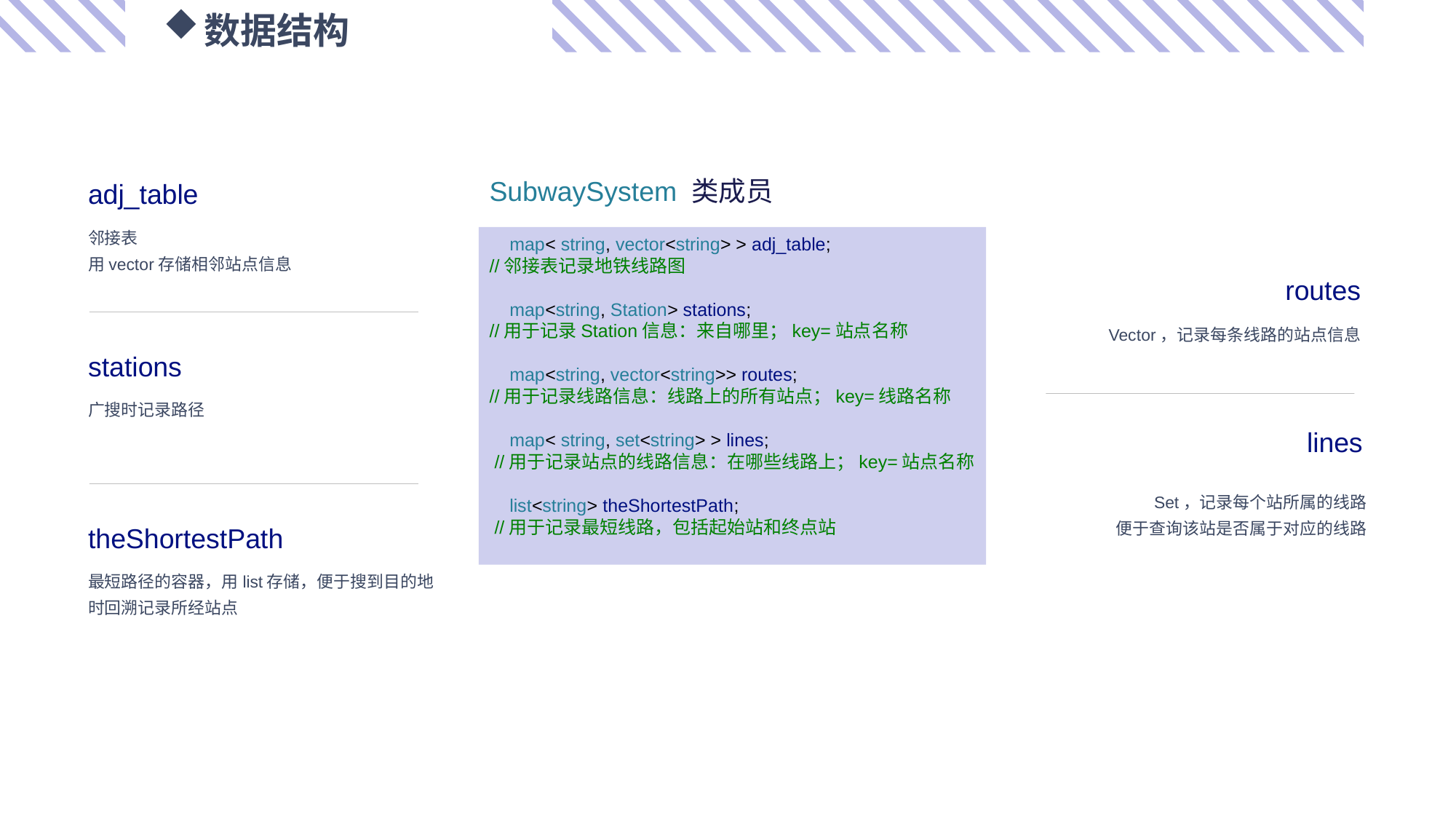

数据结构
SubwaySystem 类成员

邻接表
用vector存储相邻站点信息
routes
Vector，记录每条线路的站点信息
stations
广搜时记录路径
lines
Set，记录每个站所属的线路
便于查询该站是否属于对应的线路
theShortestPath
最短路径的容器，用list存储，便于搜到目的地时回溯记录所经站点
adj_table
    map< string, vector<string> > adj_table;
//邻接表记录地铁线路图

    map<string, Station> stations;
//用于记录Station信息：来自哪里；key=站点名称

    map<string, vector<string>> routes;
//用于记录线路信息：线路上的所有站点；key=线路名称

    map< string, set<string> > lines;
 //用于记录站点的线路信息：在哪些线路上；key=站点名称

    list<string> theShortestPath;
 //用于记录最短线路，包括起始站和终点站

7